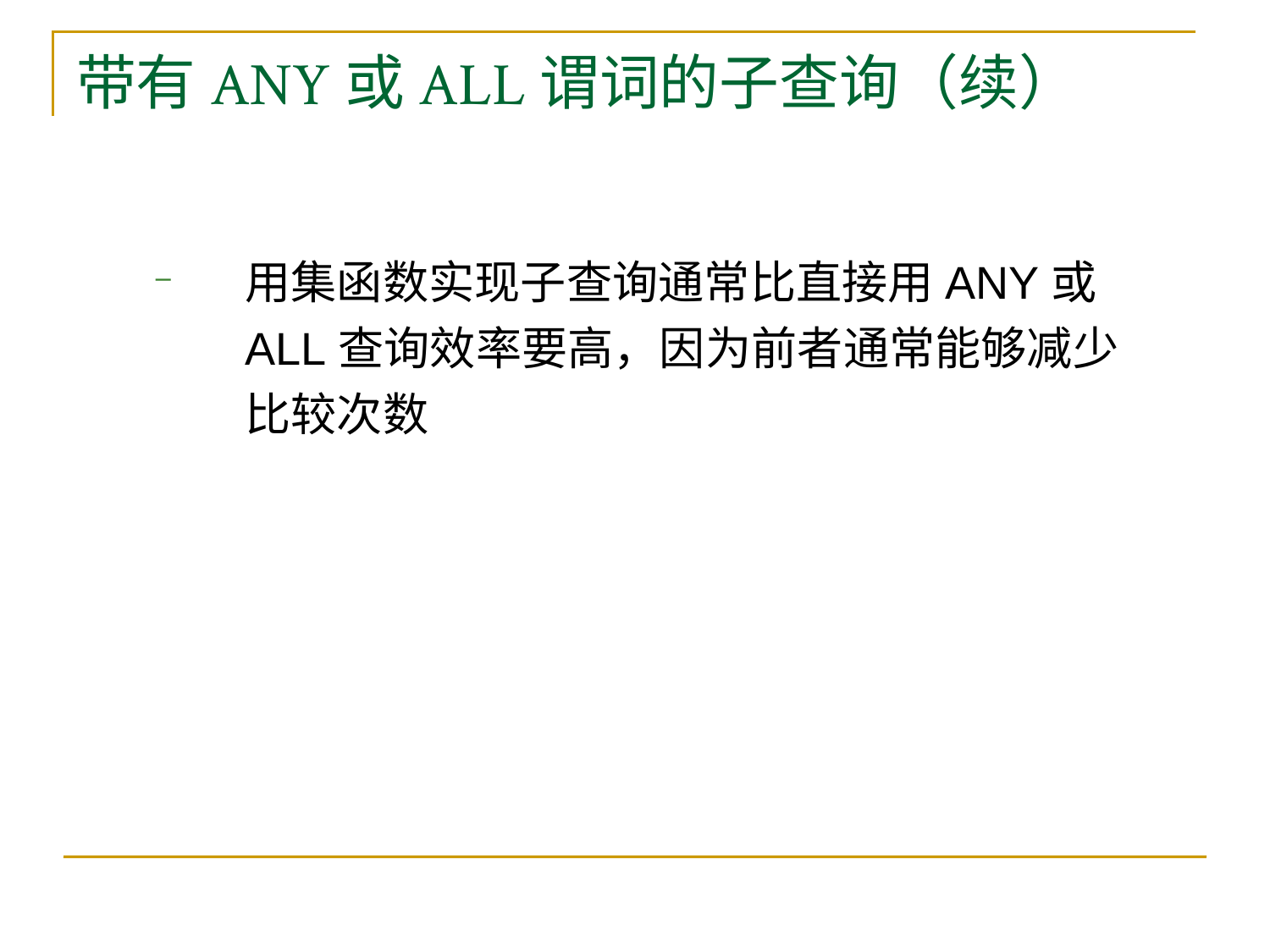

# 带有ANY或ALL谓词的子查询（续）
用集函数实现子查询通常比直接用ANY或ALL查询效率要高，因为前者通常能够减少比较次数